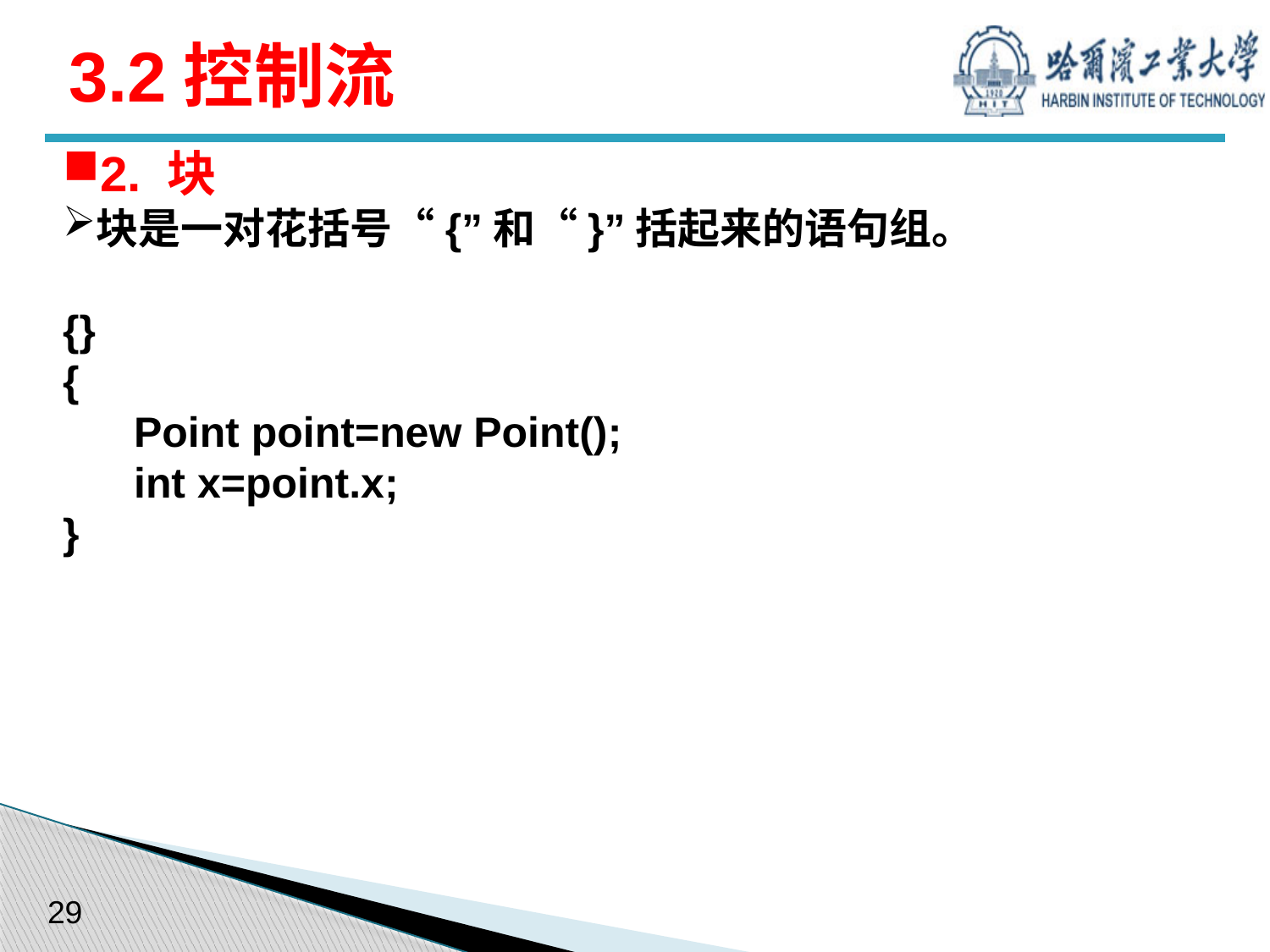

# 3.2控制流
2. 块
块是一对花括号“{”和“}”括起来的语句组。

{}
{
      Point point=new Point();
      int x=point.x;
}